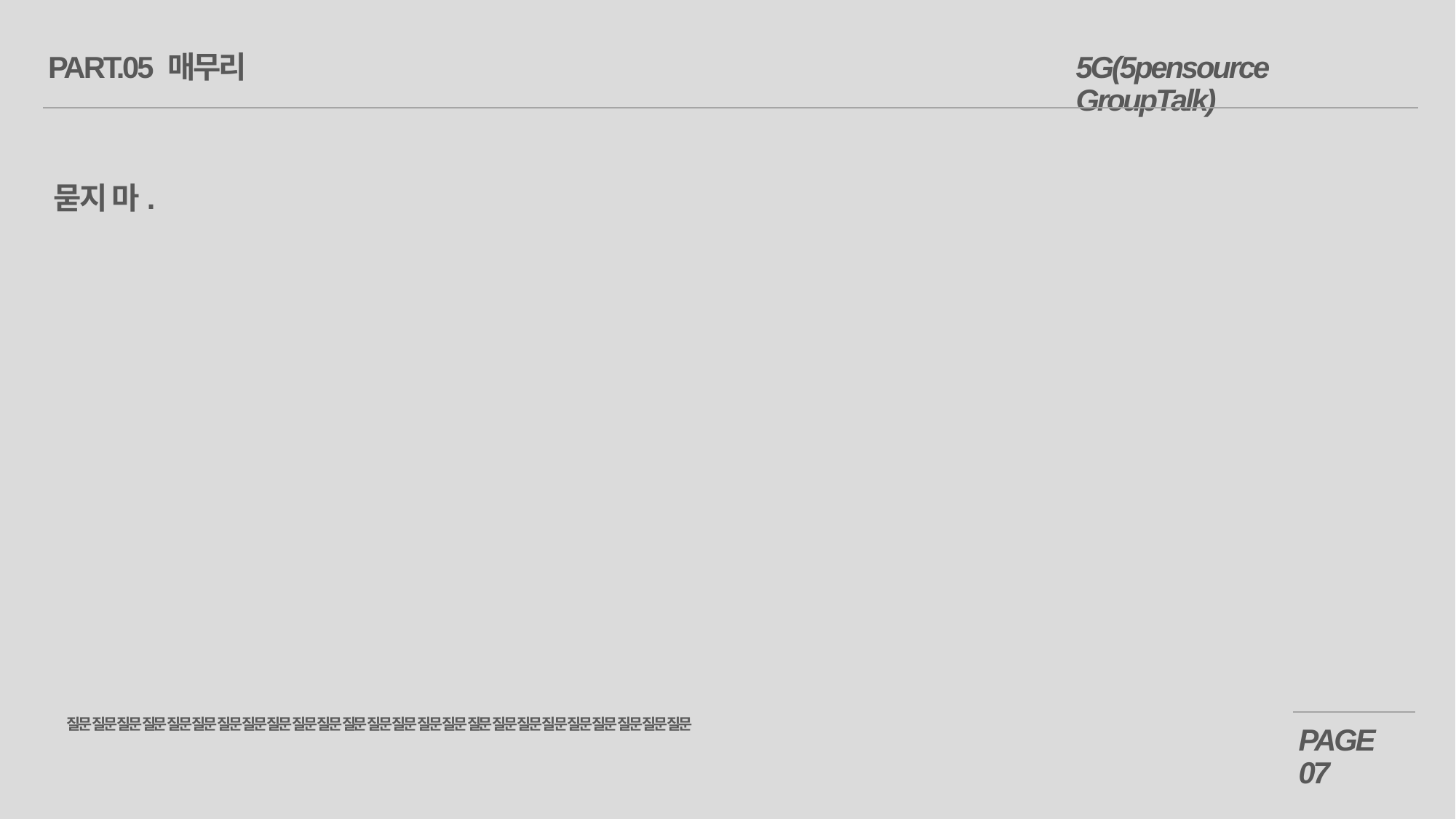

PART.05 매무리
5G(5pensource GroupTalk)
묻지 마.
질문 질문 질문 질문 질문 질문 질문 질문 질문 질문 질문 질문 질문 질문 질문 질문 질문 질문 질문 질문 질문 질문 질문 질문 질문
PAGE 07